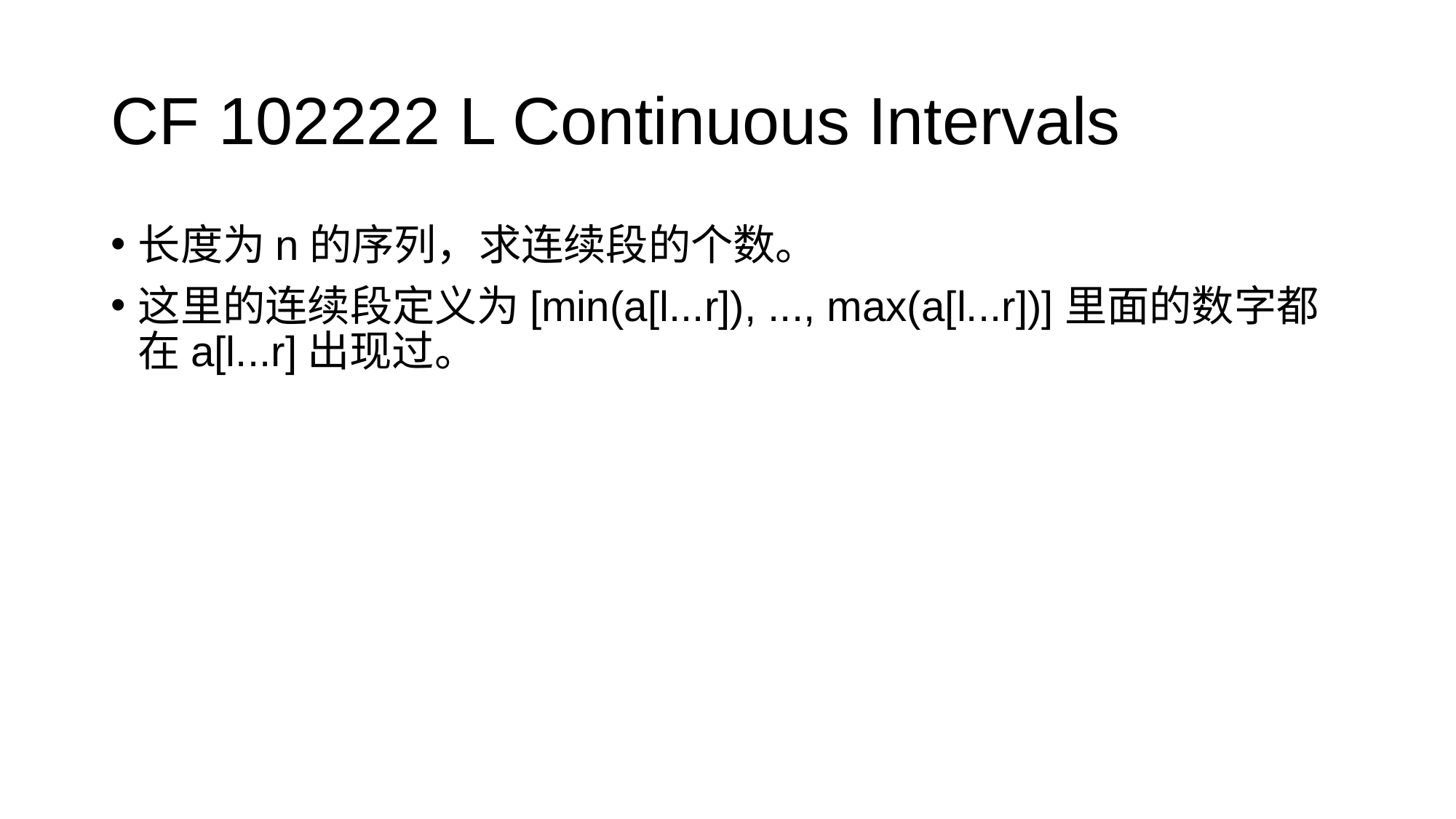

# CF 102222 L Continuous Intervals
长度为n的序列，求连续段的个数。
这里的连续段定义为[min(a[l...r]), ..., max(a[l...r])]里面的数字都在a[l...r]出现过。